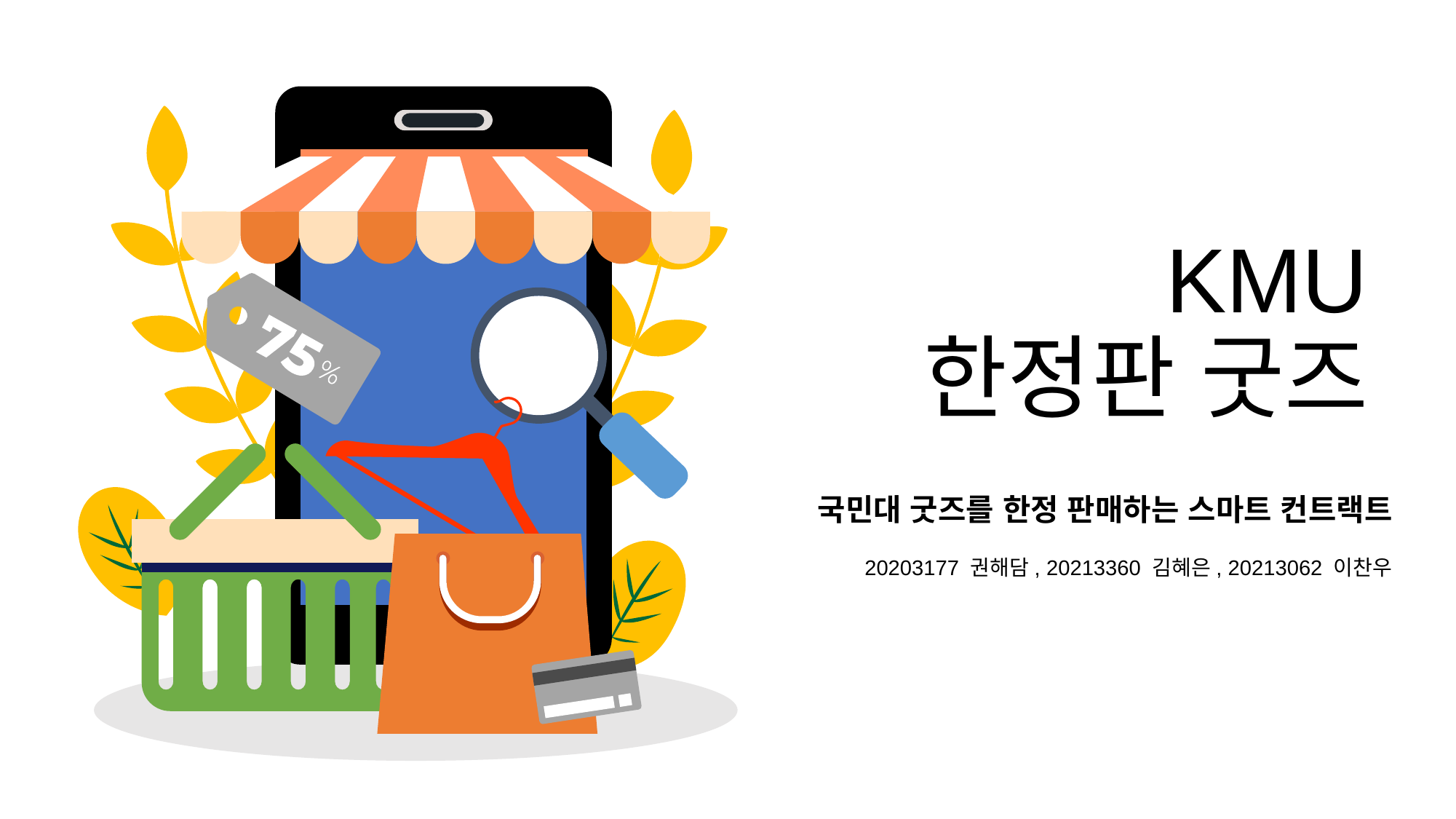

# KMU 한정판 굿즈
국민대 굿즈를 한정 판매하는 스마트 컨트랙트

20203177 권해담, 20213360 김혜은, 20213062 이찬우